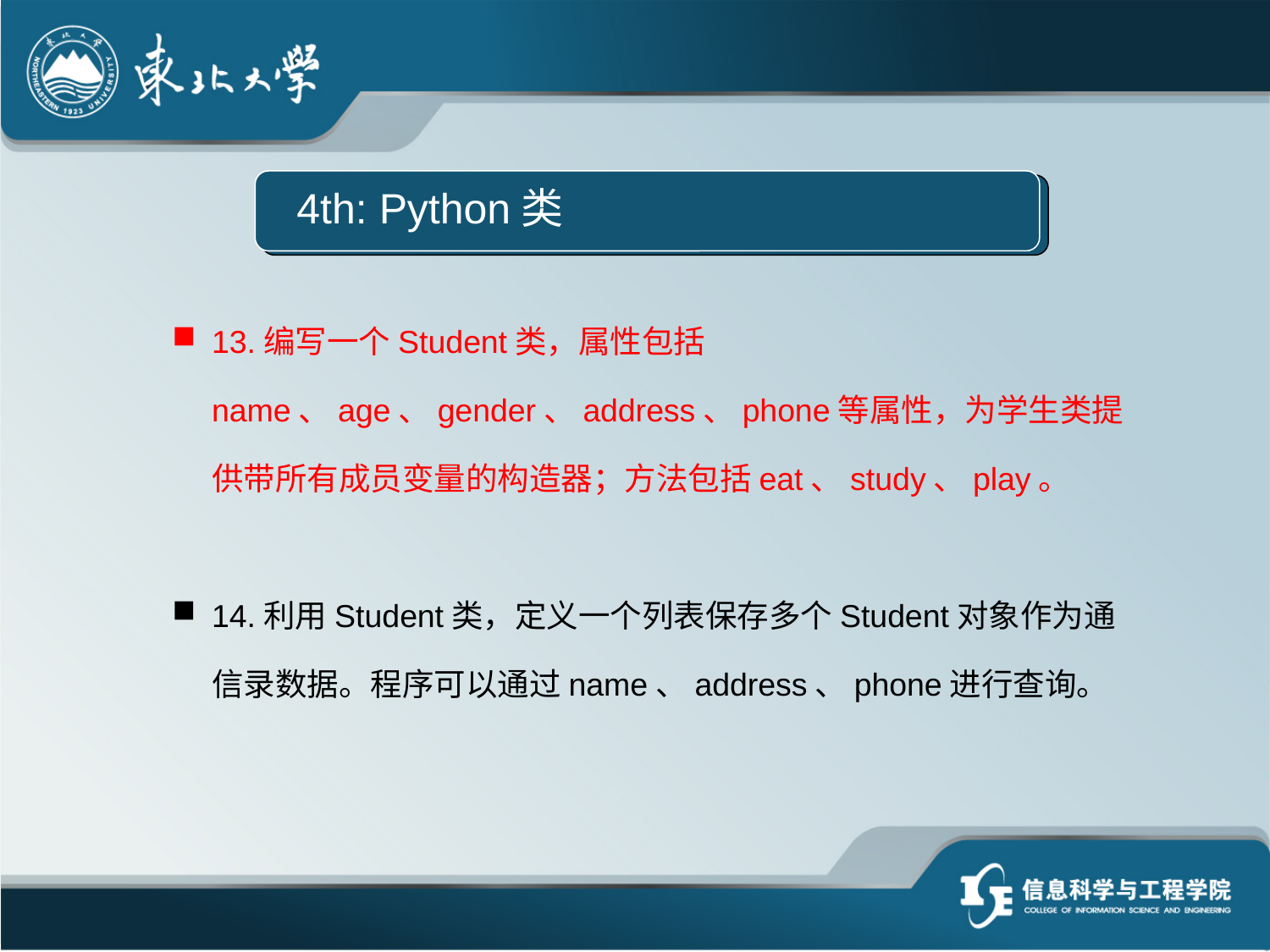

4th: Python类
13.编写一个Student类，属性包括name、age、gender、address、phone等属性，为学生类提供带所有成员变量的构造器；方法包括eat、study、play。

14.利用Student类，定义一个列表保存多个Student对象作为通信录数据。程序可以通过name、address、phone进行查询。